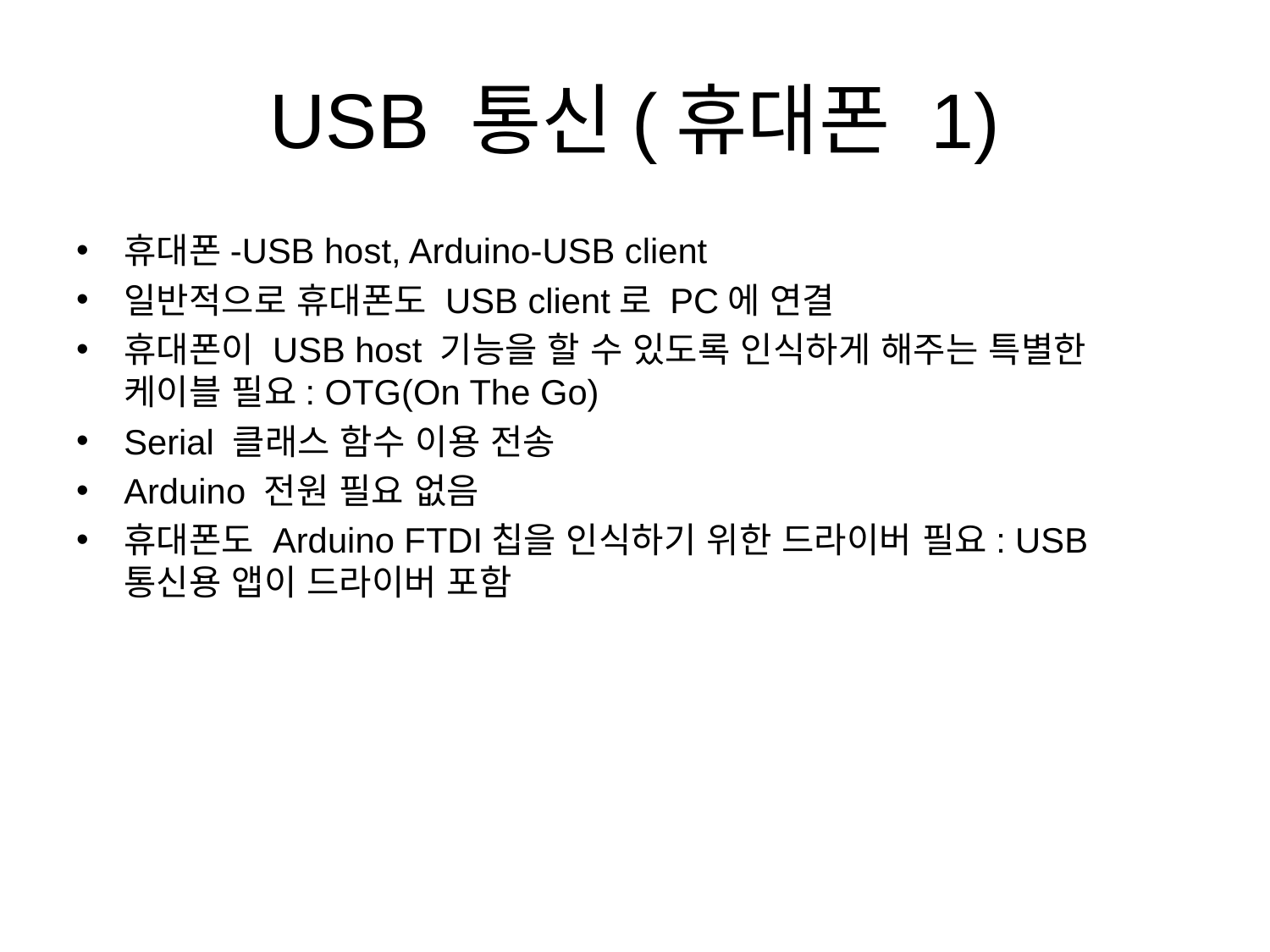

# USB 통신(휴대폰 1)
휴대폰-USB host, Arduino-USB client
일반적으로 휴대폰도 USB client로 PC에 연결
휴대폰이 USB host 기능을 할 수 있도록 인식하게 해주는 특별한 케이블 필요: OTG(On The Go)
Serial 클래스 함수 이용 전송
Arduino 전원 필요 없음
휴대폰도 Arduino FTDI칩을 인식하기 위한 드라이버 필요: USB통신용 앱이 드라이버 포함